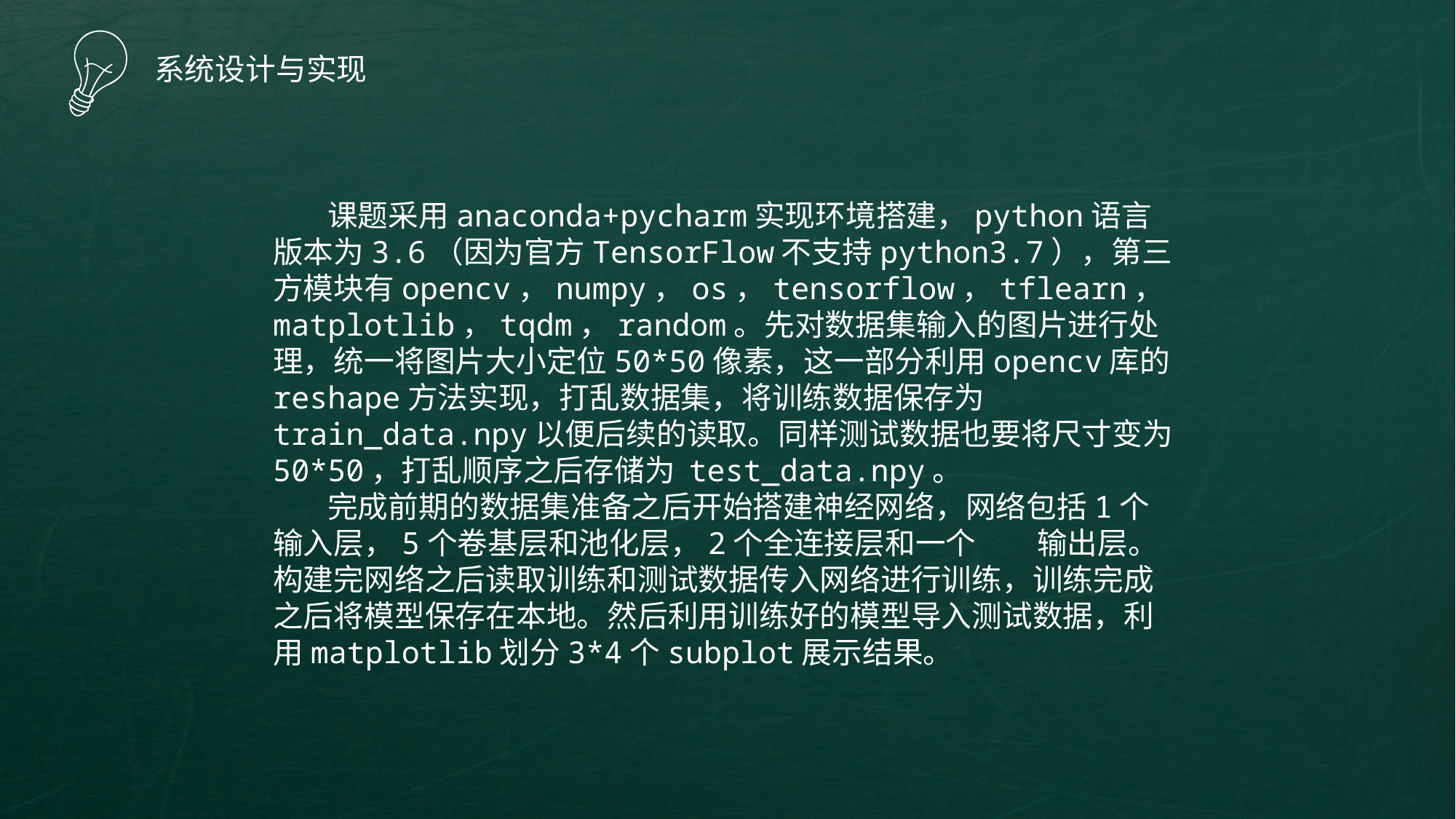

系统设计与实现
课题采用anaconda+pycharm实现环境搭建，python语言版本为3.6（因为官方TensorFlow不支持python3.7），第三方模块有opencv，numpy，os，tensorflow，tflearn，matplotlib，tqdm，random。先对数据集输入的图片进行处理，统一将图片大小定位50*50像素，这一部分利用opencv库的reshape方法实现，打乱数据集，将训练数据保存为train_data.npy以便后续的读取。同样测试数据也要将尺寸变为50*50，打乱顺序之后存储为 test_data.npy。
完成前期的数据集准备之后开始搭建神经网络，网络包括1个输入层，5个卷基层和池化层，2个全连接层和一个	输出层。构建完网络之后读取训练和测试数据传入网络进行训练，训练完成之后将模型保存在本地。然后利用训练好的模型导入测试数据，利用matplotlib划分3*4个subplot展示结果。